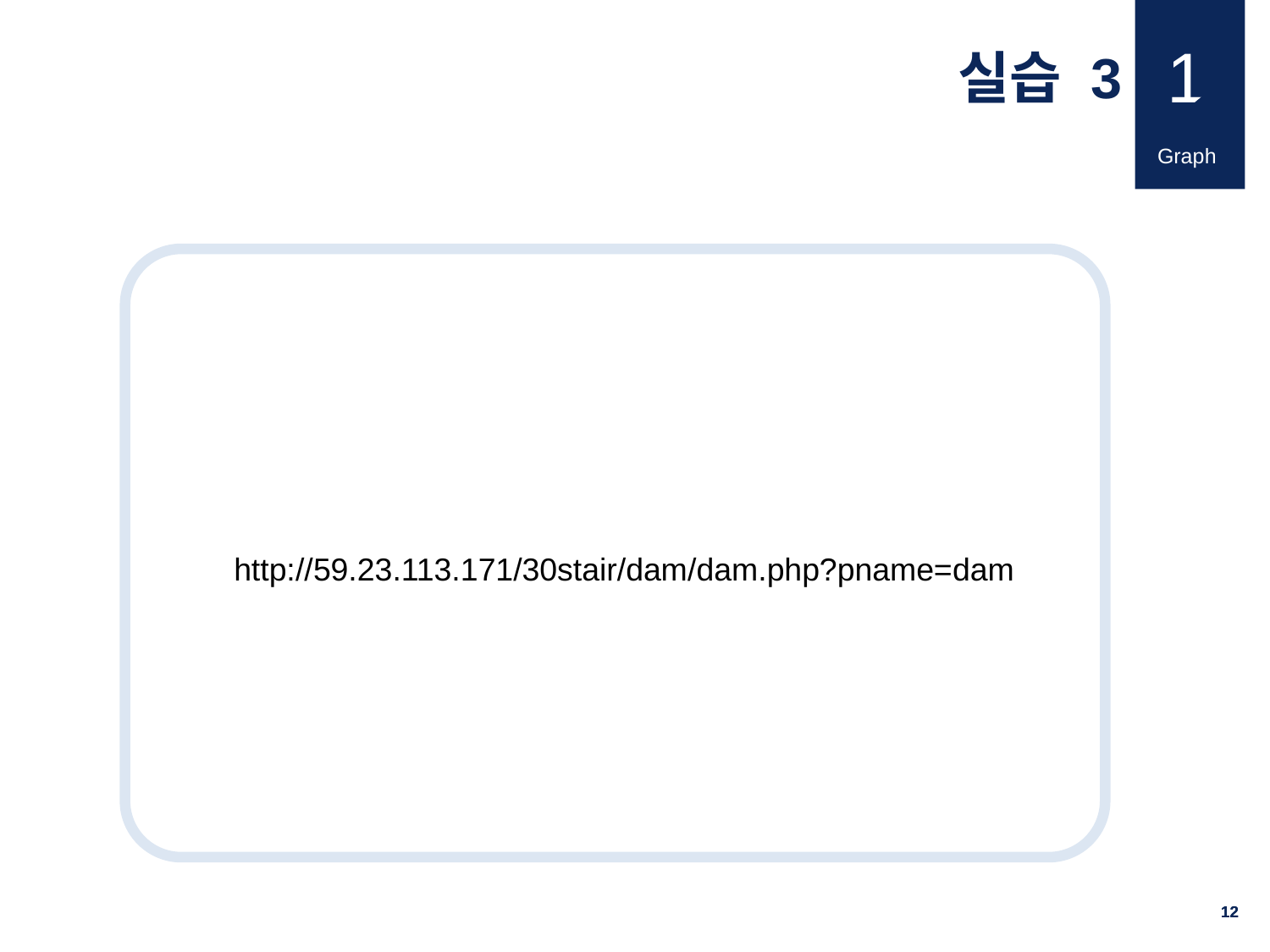

1

실습 3
Graph

http://59.23.113.171/30stair/dam/dam.php?pname=dam
12
12